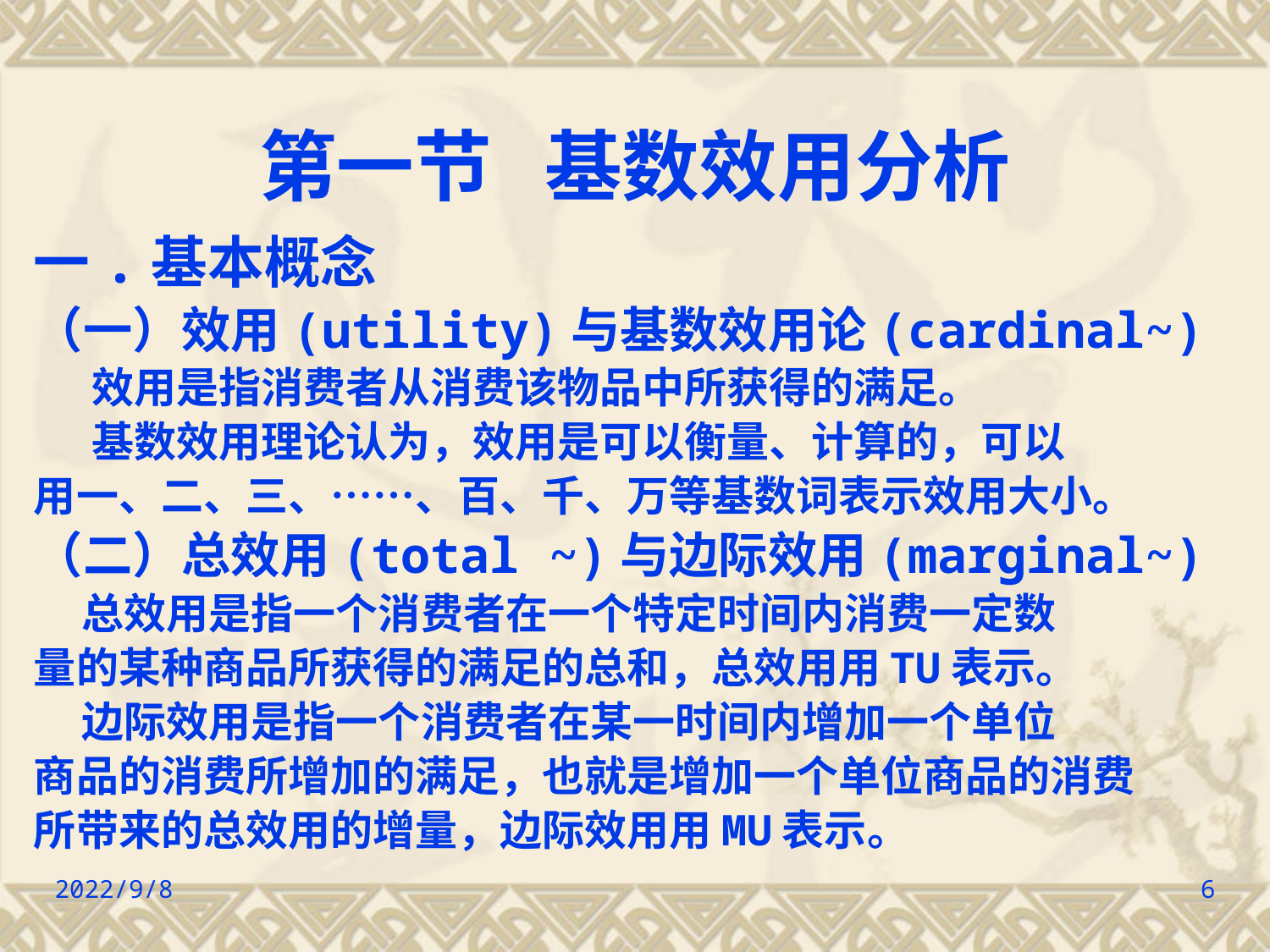

# 第一节   基数效用分析
一.基本概念
（一）效用(utility)与基数效用论(cardinal~)
     效用是指消费者从消费该物品中所获得的满足。
     基数效用理论认为，效用是可以衡量、计算的，可以
用一、二、三、……、百、千、万等基数词表示效用大小。
（二）总效用(total ~)与边际效用(marginal~)
    总效用是指一个消费者在一个特定时间内消费一定数
量的某种商品所获得的满足的总和，总效用用TU表示。
    边际效用是指一个消费者在某一时间内增加一个单位
商品的消费所增加的满足，也就是增加一个单位商品的消费
所带来的总效用的增量，边际效用用MU表示。
2022/9/8
6